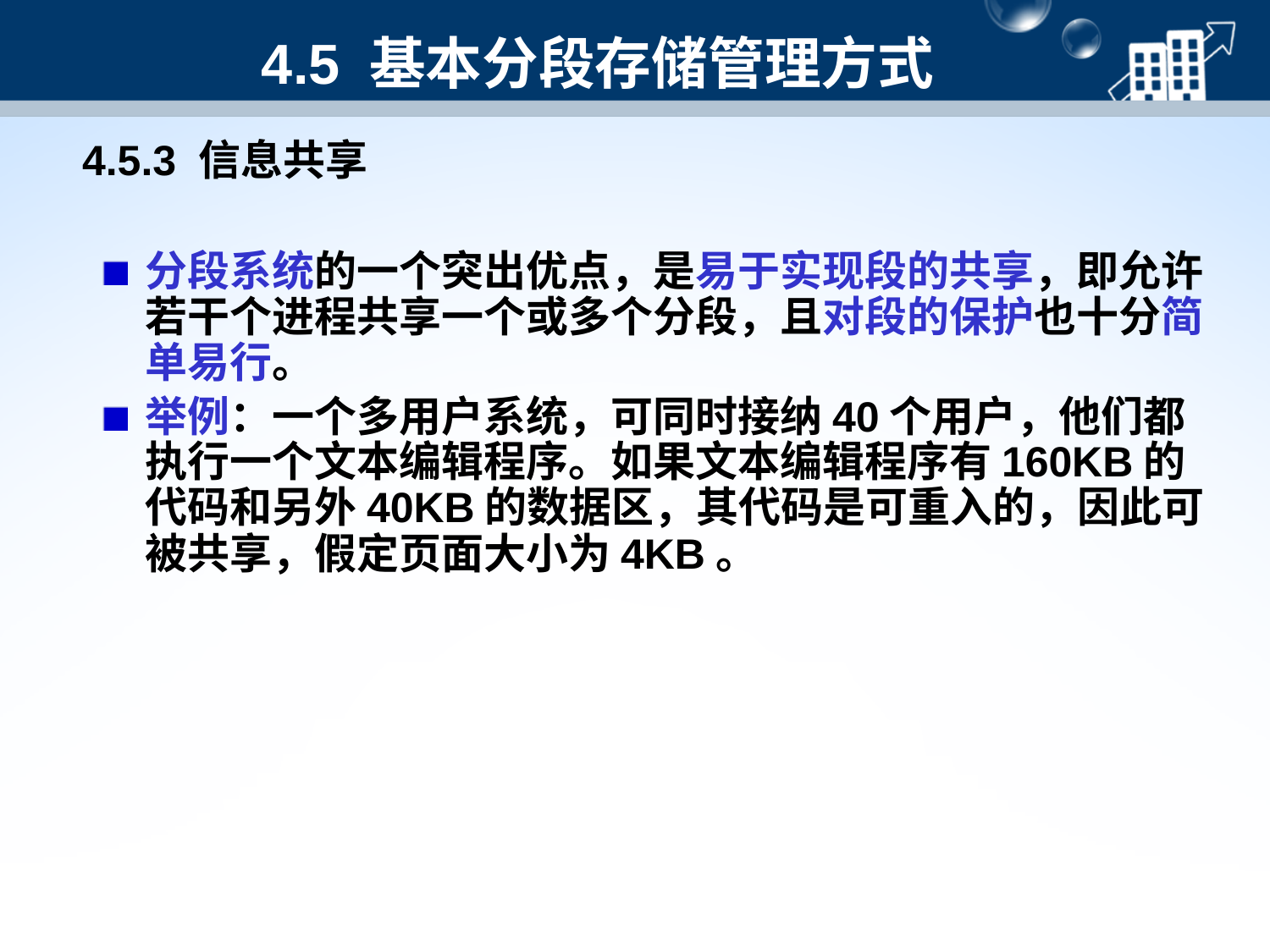

4.5 基本分段存储管理方式
4.5.3 信息共享
分段系统的一个突出优点，是易于实现段的共享，即允许若干个进程共享一个或多个分段，且对段的保护也十分简单易行。
举例：一个多用户系统，可同时接纳40个用户，他们都执行一个文本编辑程序。如果文本编辑程序有160KB的代码和另外40KB的数据区，其代码是可重入的，因此可被共享，假定页面大小为4KB。